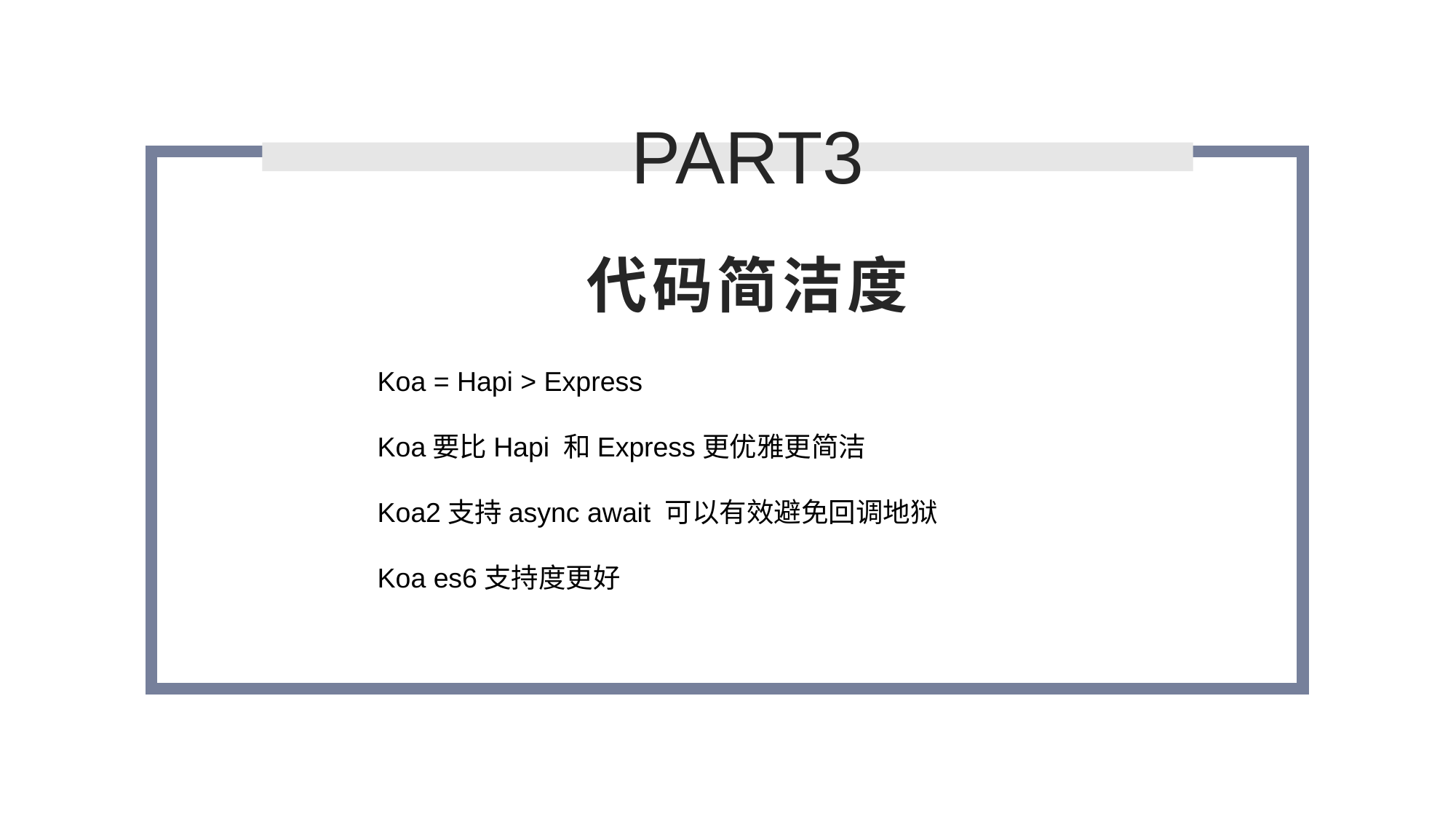

PART3
# 代码简洁度
Koa = Hapi > Express
Koa要比Hapi 和Express更优雅更简洁
Koa2支持async await 可以有效避免回调地狱
Koa es6支持度更好